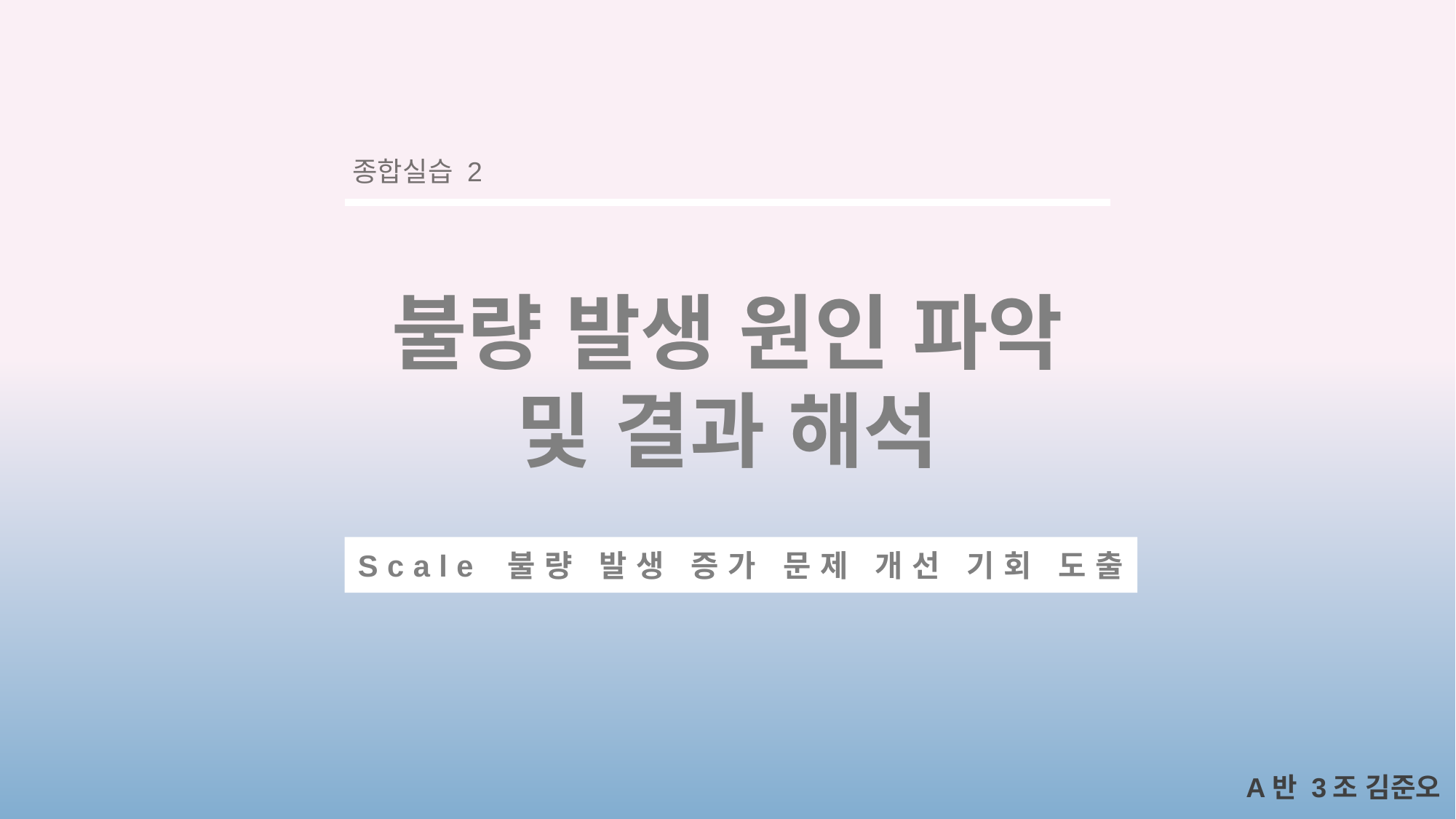

종합실습 2
불량 발생 원인 파악
및 결과 해석
Scale 불량 발생 증가 문제 개선 기회 도출
A반 3조 김준오